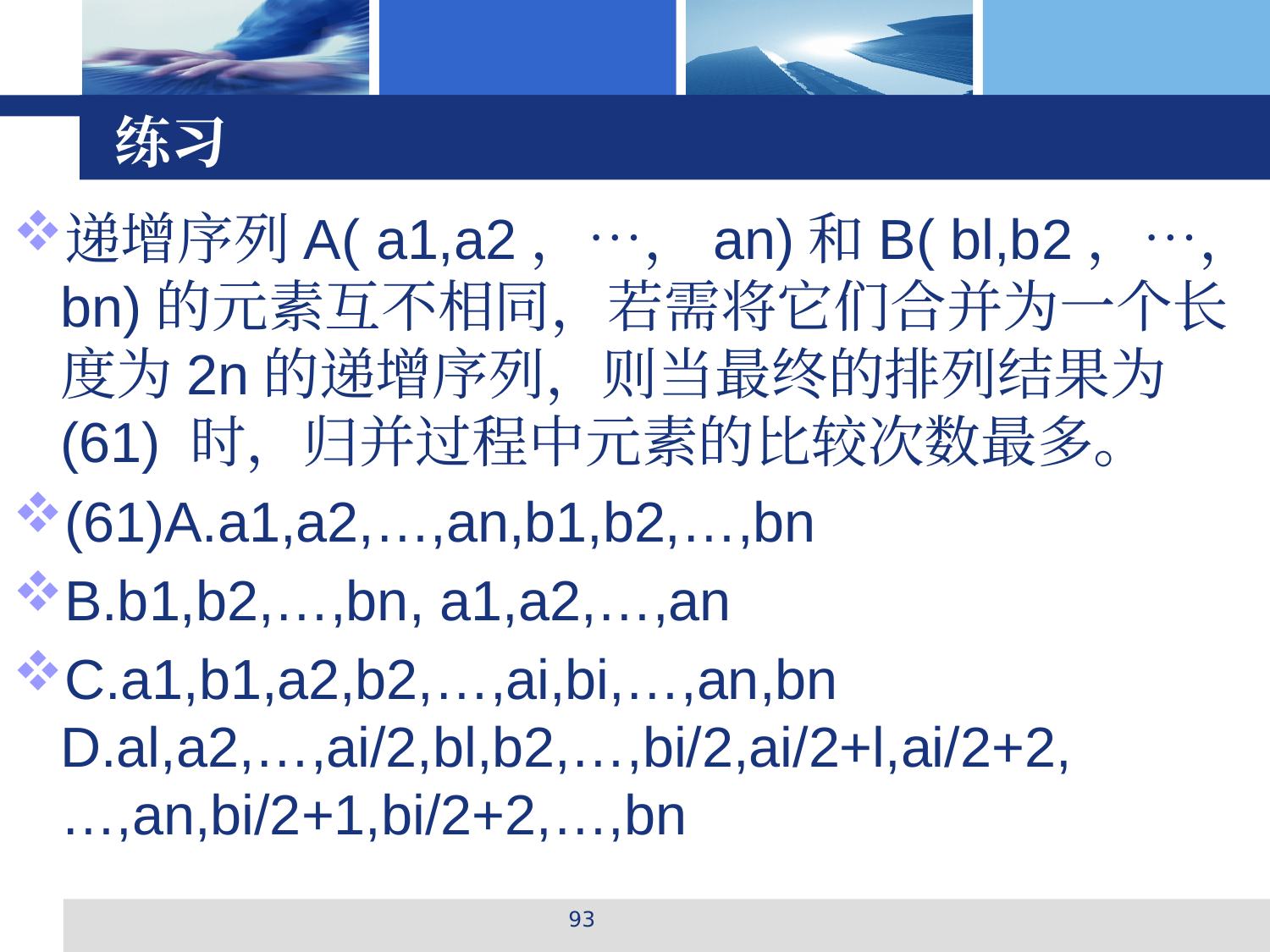

# 练习
递增序列A( a1,a2，…，an)和B( bl,b2，…，bn)的元素互不相同，若需将它们合并为一个长度为2n的递增序列，则当最终的排列结果为 (61) 时，归并过程中元素的比较次数最多。
(61)A.a1,a2,…,an,b1,b2,…,bn
B.b1,b2,…,bn, a1,a2,…,an
C.a1,b1,a2,b2,…,ai,bi,…,an,bn   D.al,a2,…,ai/2,bl,b2,…,bi/2,ai/2+l,ai/2+2,…,an,bi/2+1,bi/2+2,…,bn

93